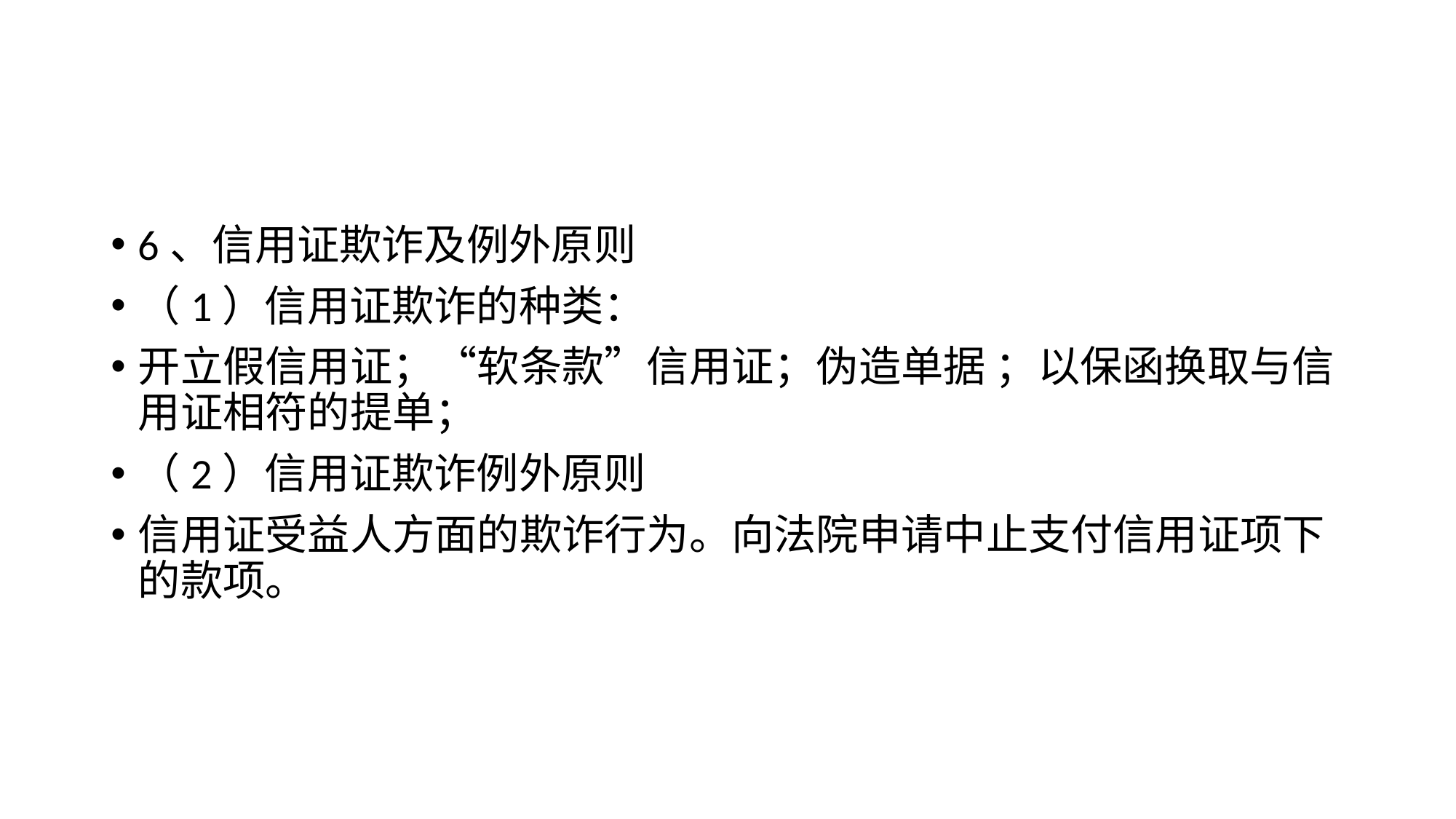

#
6、信用证欺诈及例外原则
（1）信用证欺诈的种类：
开立假信用证；“软条款”信用证；伪造单据 ；以保函换取与信用证相符的提单；
（2）信用证欺诈例外原则
信用证受益人方面的欺诈行为。向法院申请中止支付信用证项下的款项。